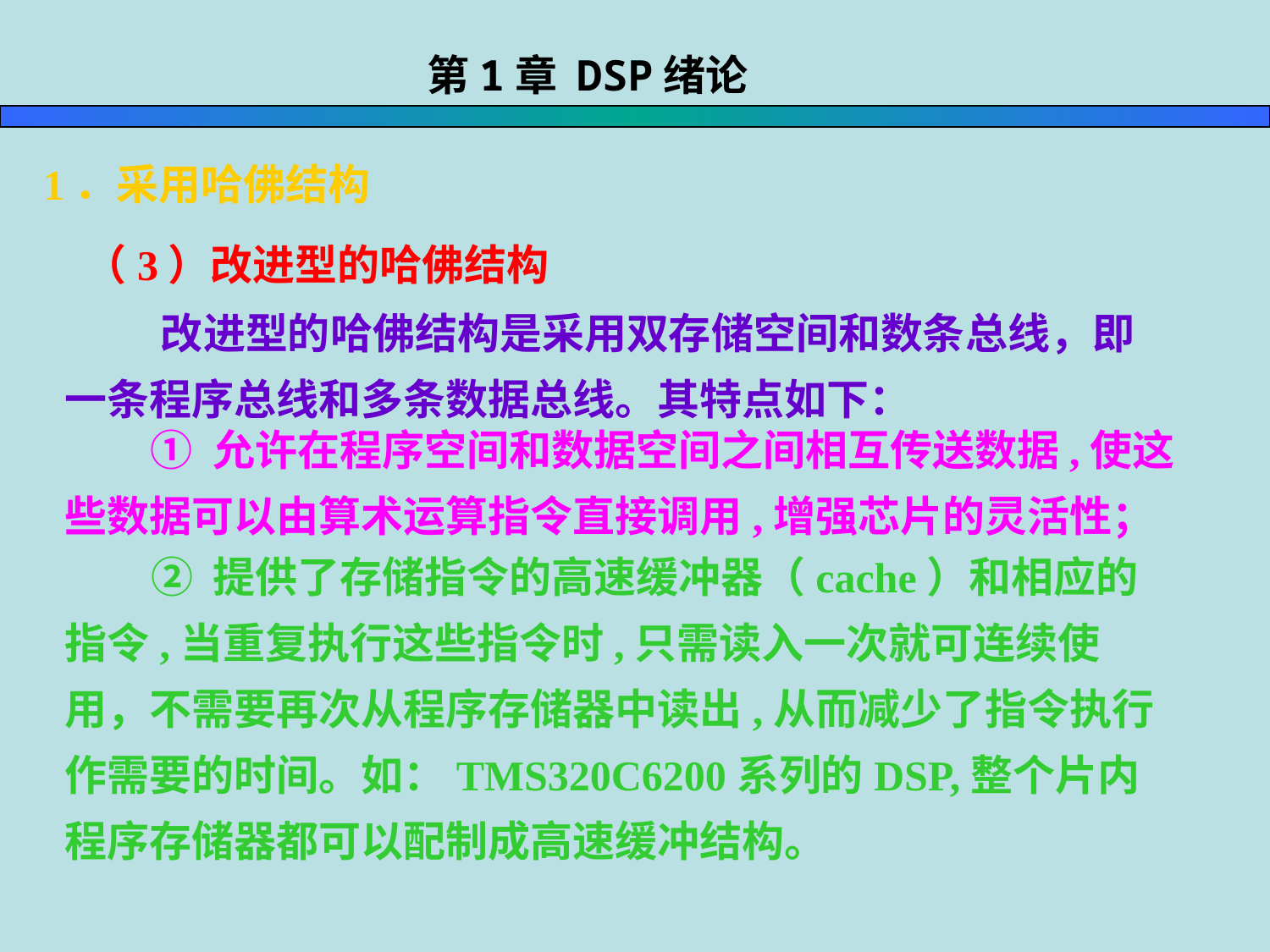

第1章 DSP绪论

 1．采用哈佛结构
 （3）改进型的哈佛结构
         改进型的哈佛结构是采用双存储空间和数条总线，即一条程序总线和多条数据总线。其特点如下：
         ① 允许在程序空间和数据空间之间相互传送数据,使这些数据可以由算术运算指令直接调用,增强芯片的灵活性；
         ② 提供了存储指令的高速缓冲器（cache）和相应的指令,当重复执行这些指令时,只需读入一次就可连续使用，不需要再次从程序存储器中读出,从而减少了指令执行作需要的时间。如：TMS320C6200系列的DSP,整个片内程序存储器都可以配制成高速缓冲结构。
17